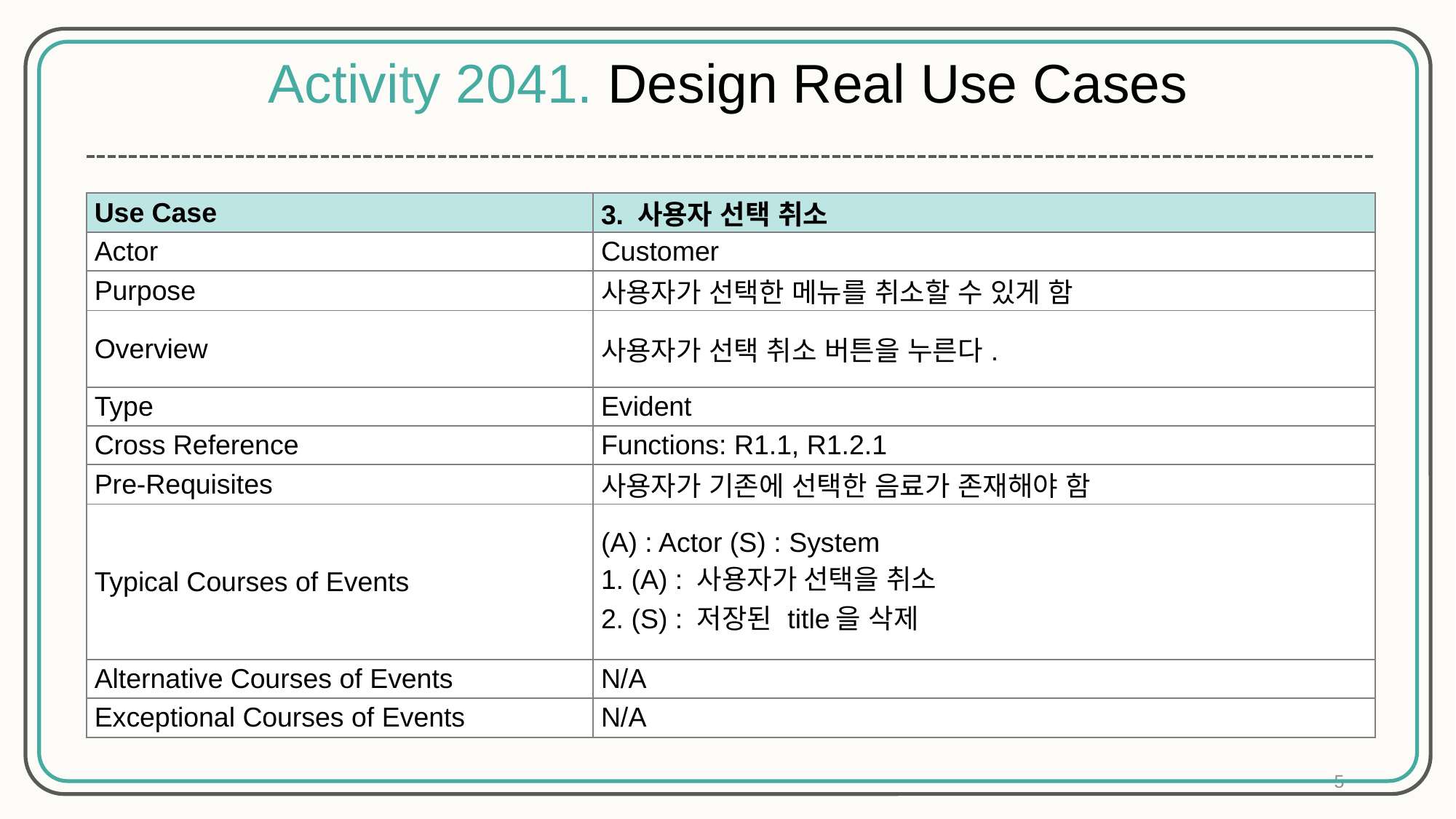

Activity 2041. Design Real Use Cases
| Use Case | 3. 사용자 선택 취소 |
| --- | --- |
| Actor | Customer |
| Purpose | 사용자가 선택한 메뉴를 취소할 수 있게 함 |
| Overview | 사용자가 선택 취소 버튼을 누른다. |
| Type | Evident |
| Cross Reference | Functions: R1.1, R1.2.1 |
| Pre-Requisites | 사용자가 기존에 선택한 음료가 존재해야 함 |
| Typical Courses of Events | (A) : Actor (S) : System 1. (A) : 사용자가 선택을 취소 2. (S) : 저장된 title을 삭제 |
| Alternative Courses of Events | N/A |
| Exceptional Courses of Events | N/A |
5